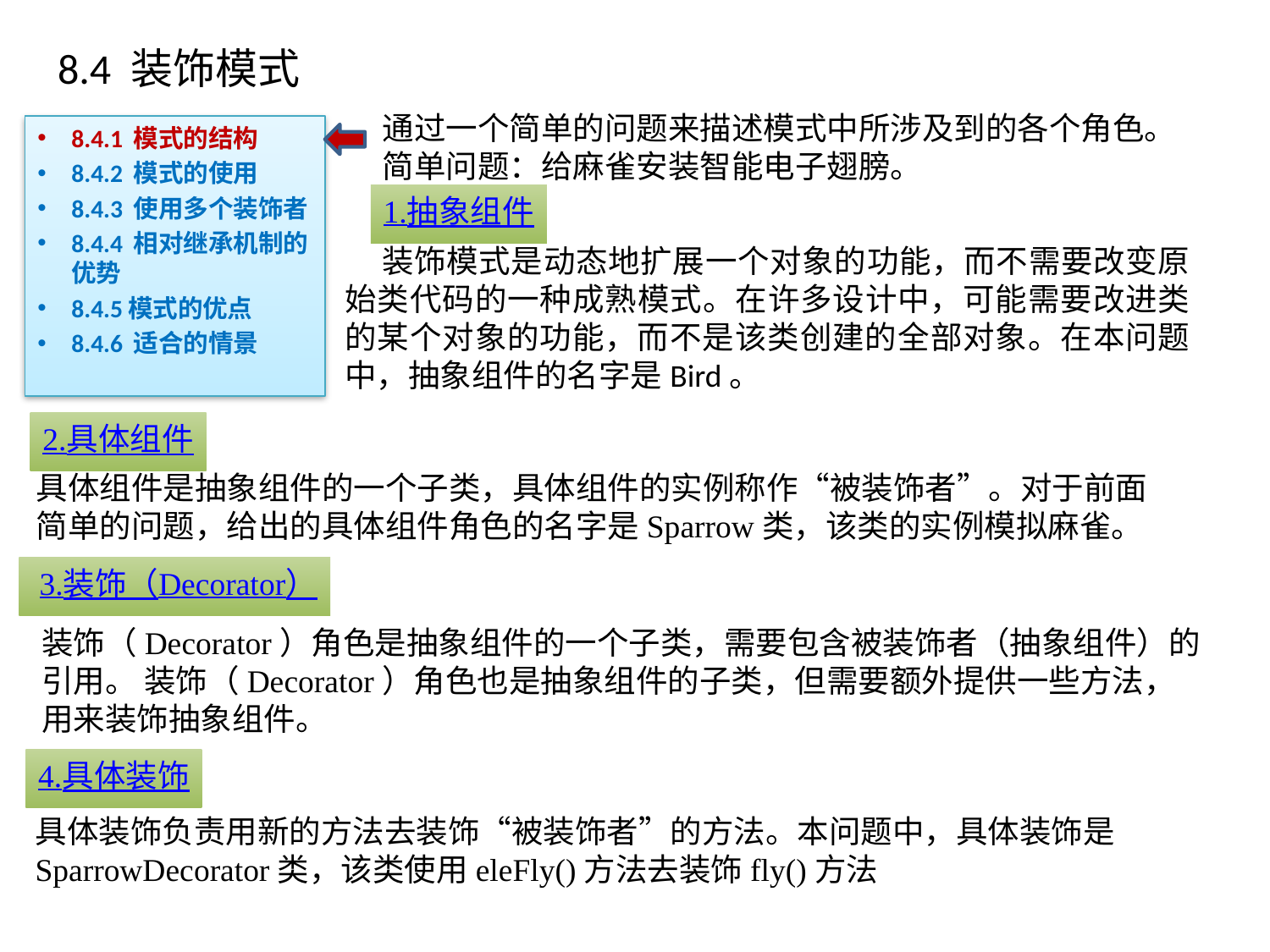

# 8.4 装饰模式
通过一个简单的问题来描述模式中所涉及到的各个角色。
简单问题：给麻雀安装智能电子翅膀。
8.4.1 模式的结构
8.4.2 模式的使用
8.4.3 使用多个装饰者
8.4.4 相对继承机制的优势
8.4.5模式的优点
8.4.6 适合的情景

1.抽象组件
装饰模式是动态地扩展一个对象的功能，而不需要改变原始类代码的一种成熟模式。在许多设计中，可能需要改进类的某个对象的功能，而不是该类创建的全部对象。在本问题中，抽象组件的名字是Bird。
2.具体组件
具体组件是抽象组件的一个子类，具体组件的实例称作“被装饰者”。对于前面简单的问题，给出的具体组件角色的名字是Sparrow类，该类的实例模拟麻雀。
 3.装饰（Decorator）
装饰（Decorator）角色是抽象组件的一个子类，需要包含被装饰者（抽象组件）的引用。 装饰（Decorator）角色也是抽象组件的子类，但需要额外提供一些方法，用来装饰抽象组件。
4.具体装饰
具体装饰负责用新的方法去装饰“被装饰者”的方法。本问题中，具体装饰是SparrowDecorator类，该类使用eleFly()方法去装饰fly()方法